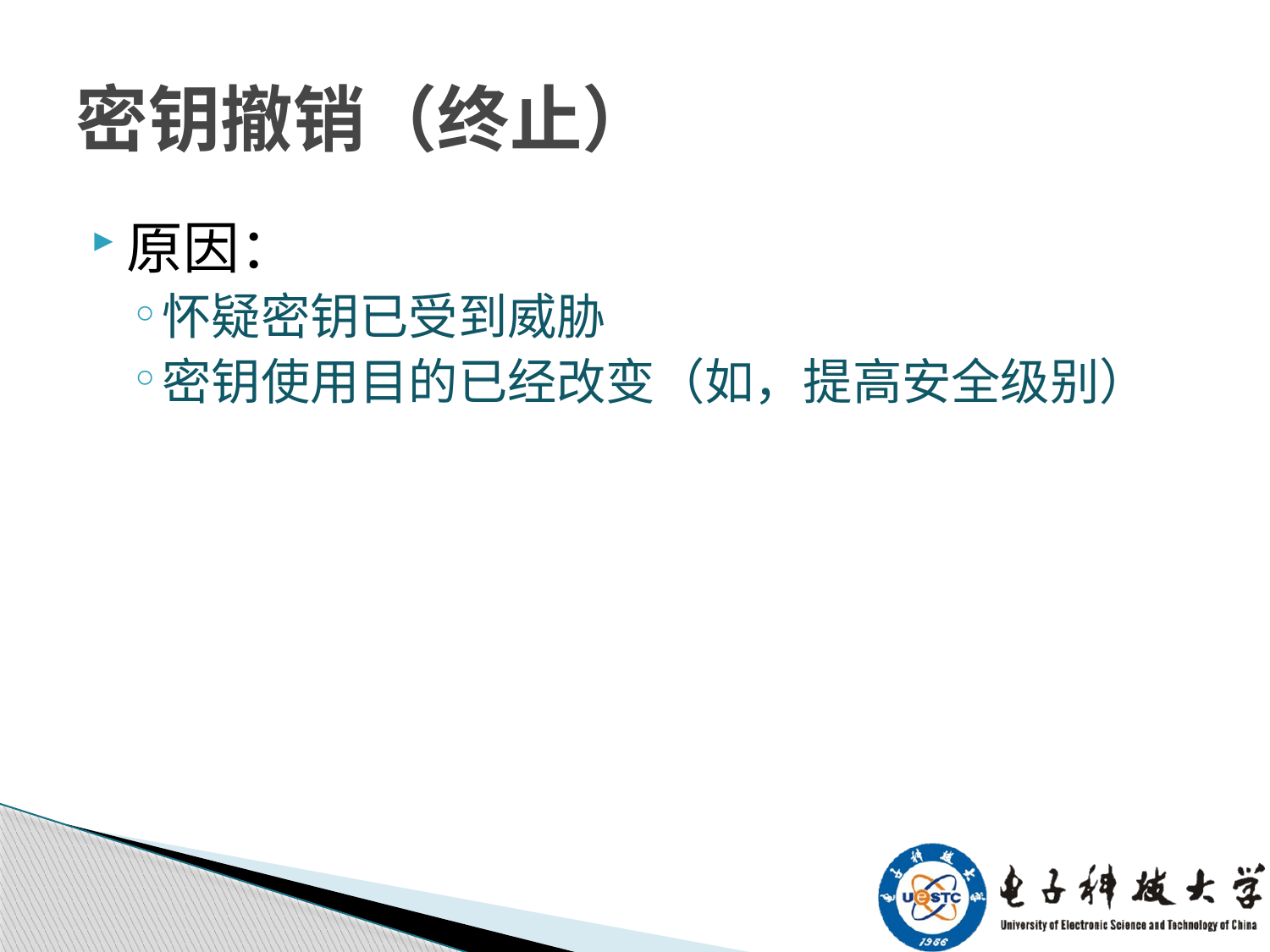

# 密钥撤销（终止）
原因：
怀疑密钥已受到威胁
密钥使用目的已经改变（如，提高安全级别）